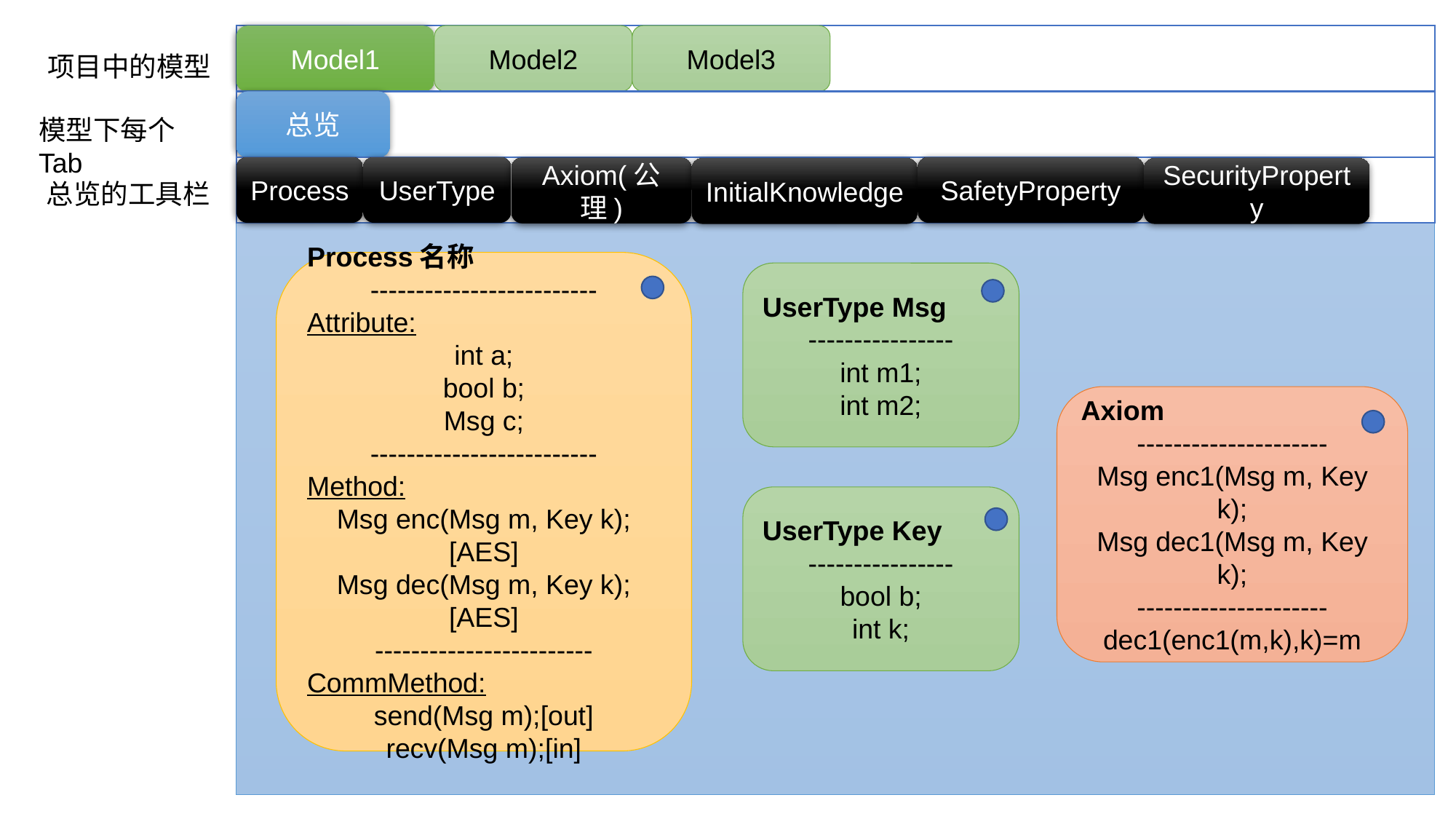

Model2
Model3
Model1

项目中的模型

总览
模型下每个Tab
Process

UserType
SafetyProperty
Axiom(公理)
InitialKnowledge
SecurityProperty
总览的工具栏
Process名称
-------------------------
Attribute:
int a;
bool b;
Msg c;
-------------------------
Method:
Msg enc(Msg m, Key k);[AES]
Msg dec(Msg m, Key k);[AES]
------------------------
CommMethod:
send(Msg m);[out]
recv(Msg m);[in]
UserType Msg
----------------
int m1;
int m2;

Axiom
---------------------
Msg enc1(Msg m, Key k);
Msg dec1(Msg m, Key k);
---------------------
dec1(enc1(m,k),k)=m

UserType Key
----------------
bool b;
int k;